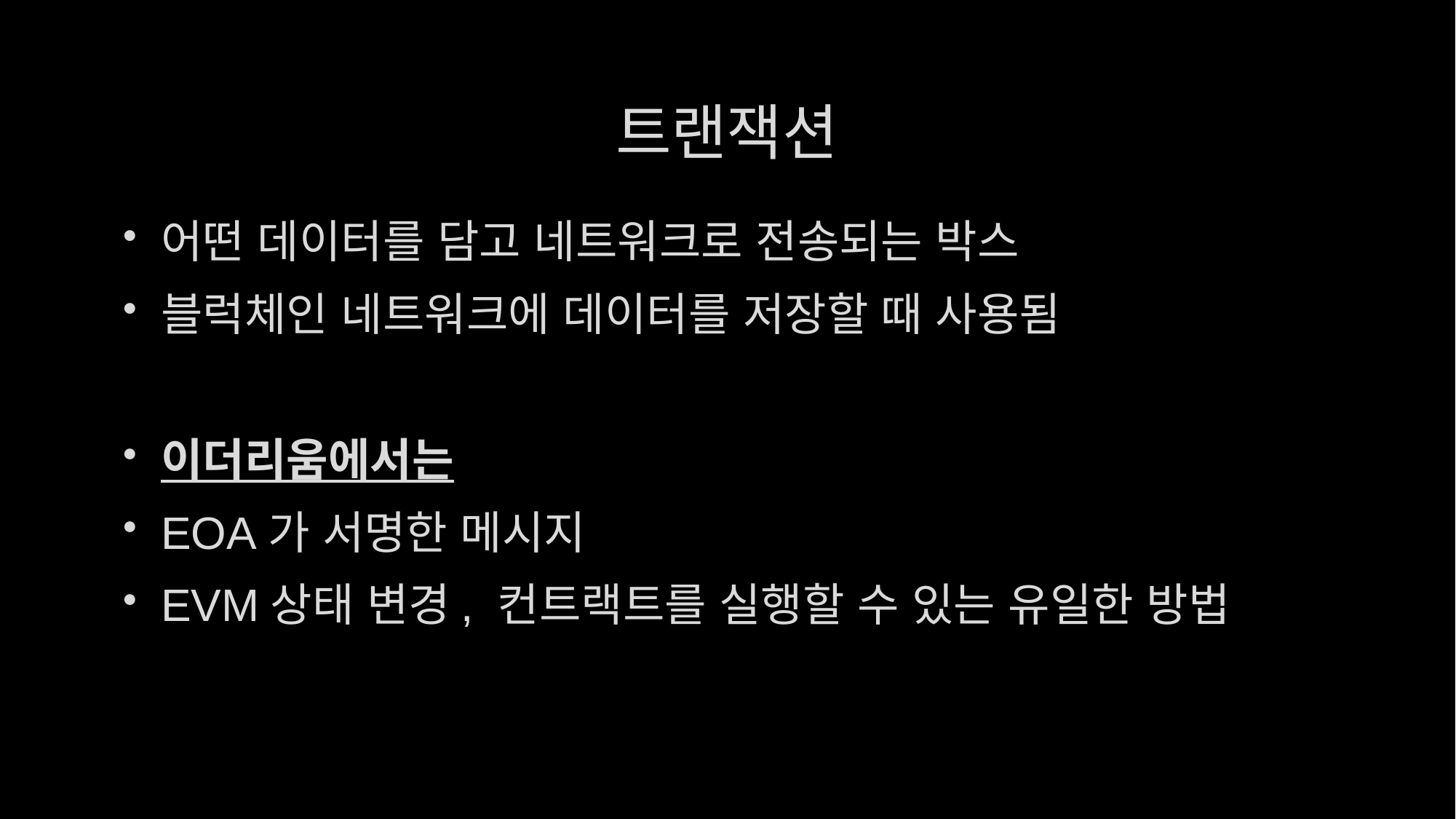

# 트랜잭션
어떤 데이터를 담고 네트워크로 전송되는 박스
블럭체인 네트워크에 데이터를 저장할 때 사용됨

이더리움에서는
EOA가 서명한 메시지
EVM상태 변경, 컨트랙트를 실행할 수 있는 유일한 방법